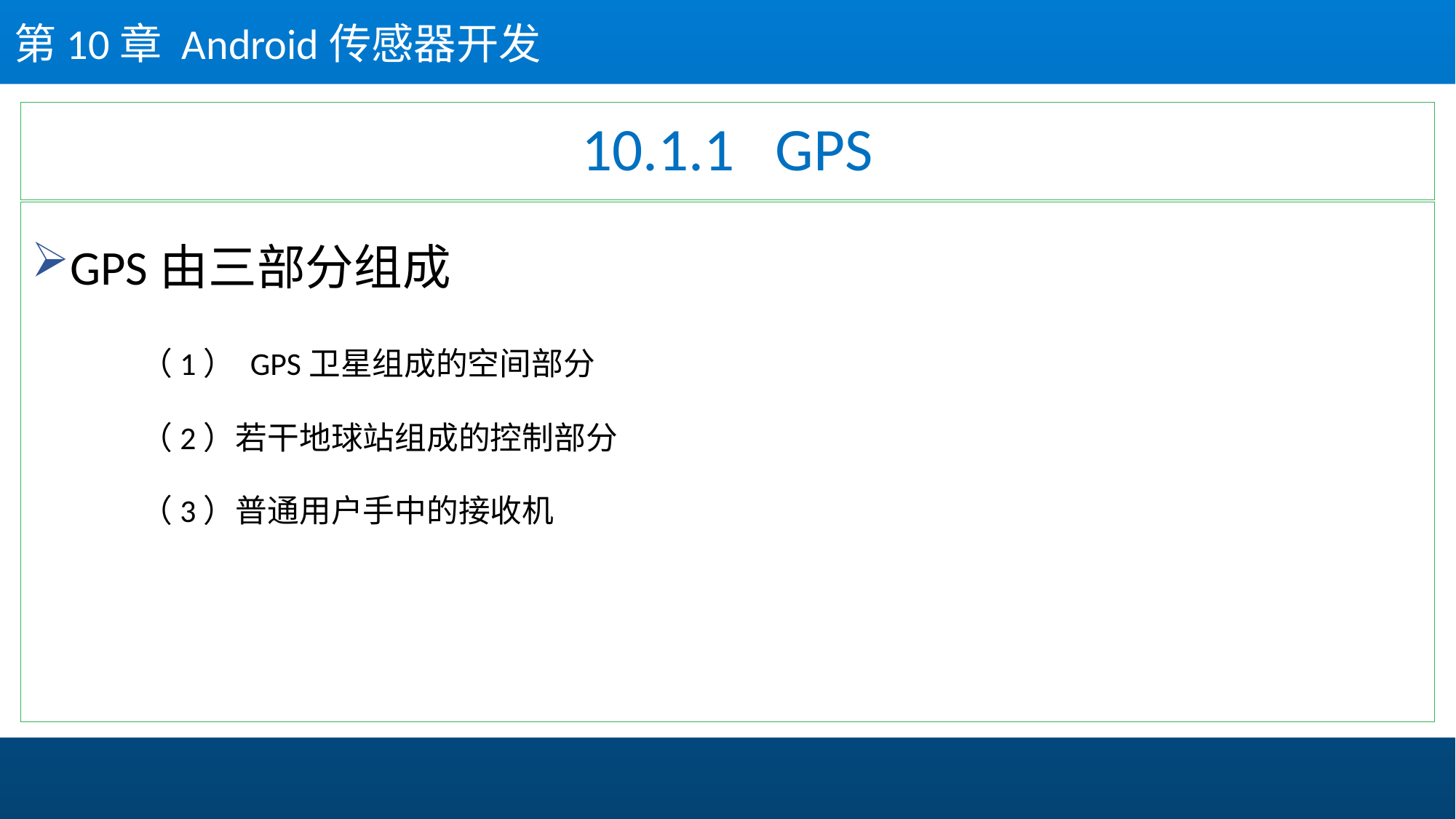

第10章 Android传感器开发

# 10.1.1   GPS
GPS由三部分组成
	（1） GPS卫星组成的空间部分
	（2）若干地球站组成的控制部分
	（3）普通用户手中的接收机